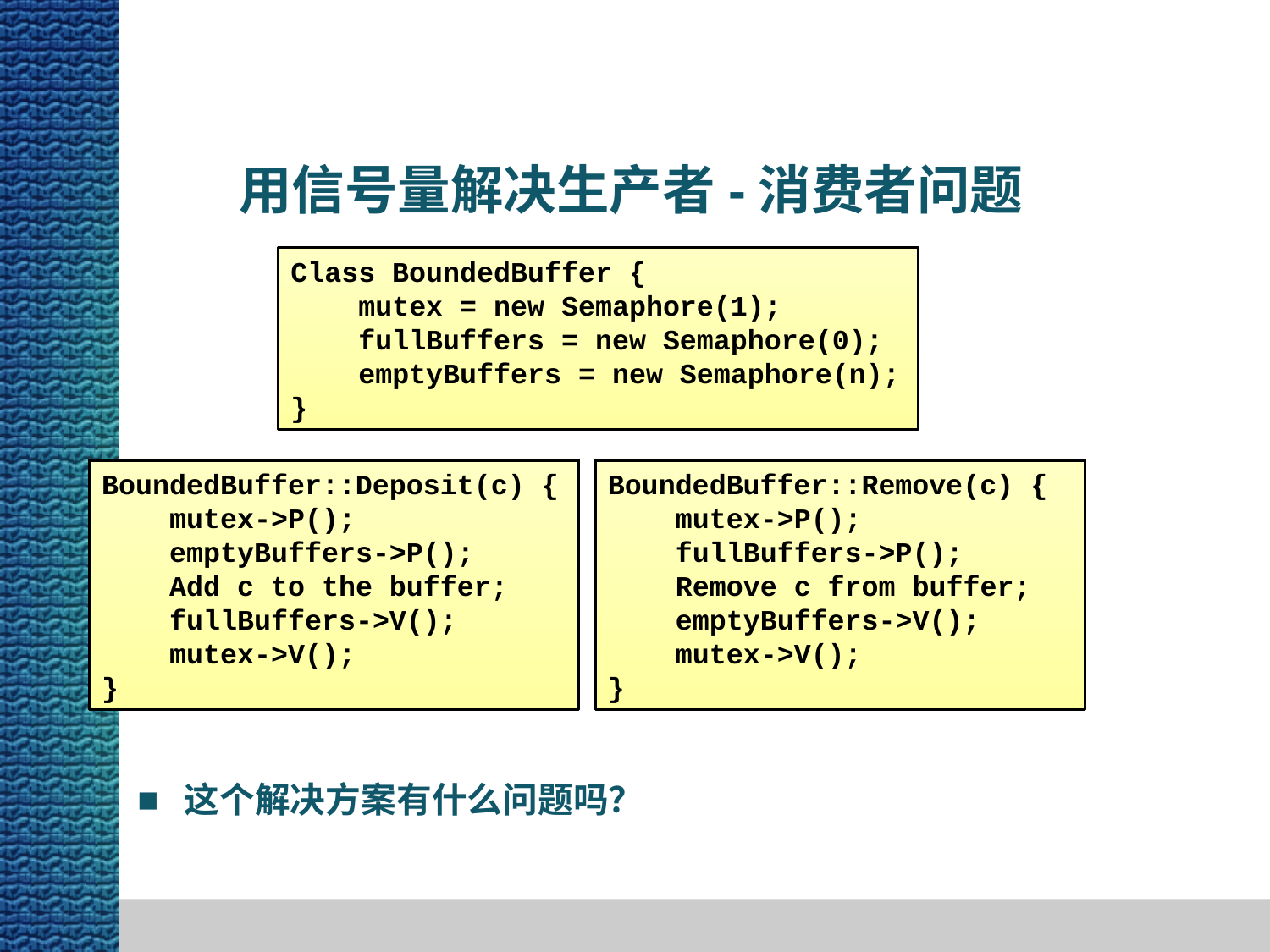

用信号量解决生产者-消费者问题
Class BoundedBuffer {
    mutex = new Semaphore(1);
    fullBuffers = new Semaphore(0);
    emptyBuffers = new Semaphore(n);
}
BoundedBuffer::Deposit(c) {
    mutex->P();
    emptyBuffers->P();
    Add c to the buffer;
    fullBuffers->V();
    mutex->V();
}
BoundedBuffer::Remove(c) {
    mutex->P();
    fullBuffers->P();
    Remove c from buffer;
    emptyBuffers->V();
    mutex->V();
}
■
这个解决方案有什么问题吗？